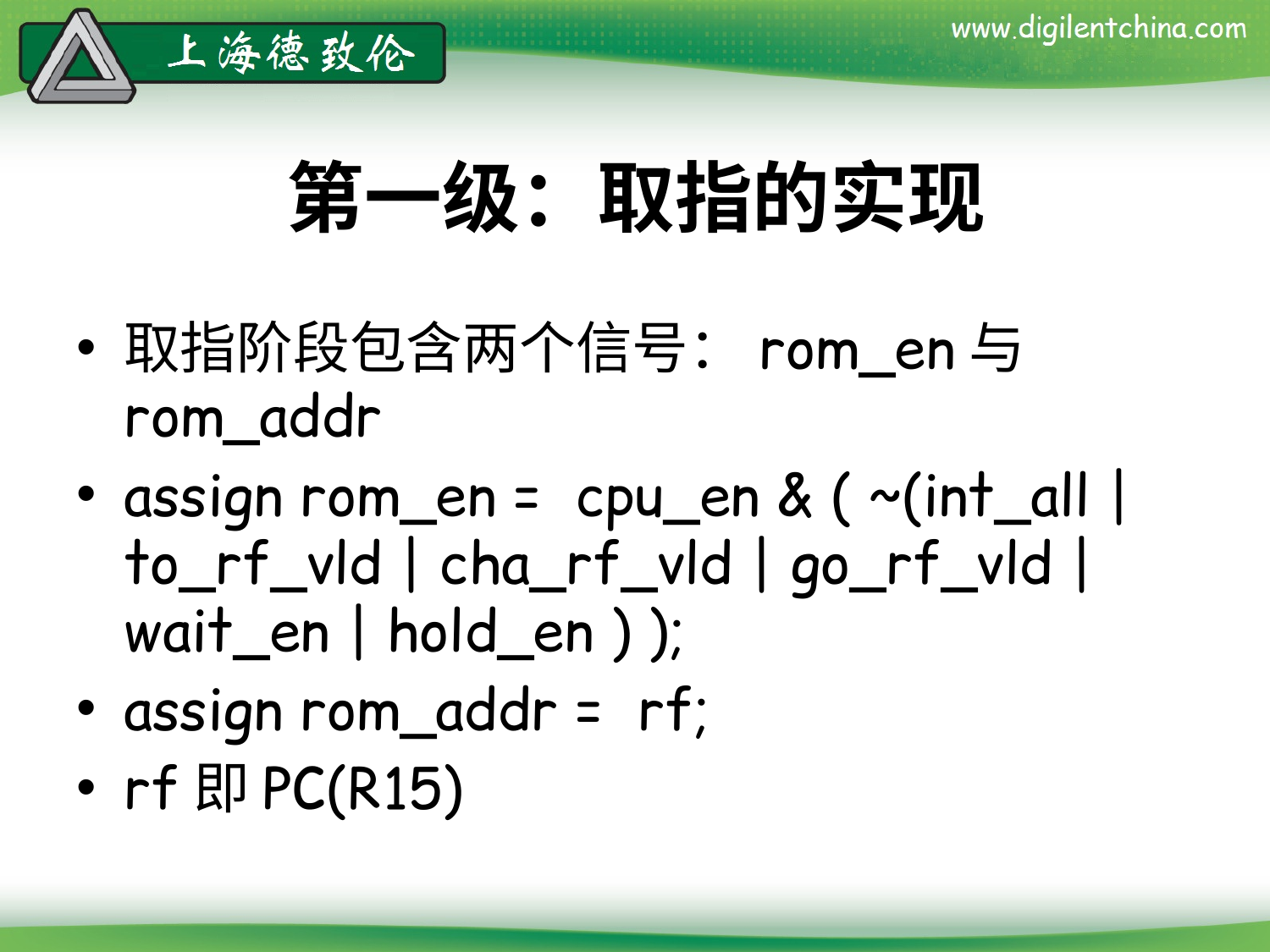

# 第一级：取指的实现
取指阶段包含两个信号：rom_en与rom_addr
assign rom_en =  cpu_en & ( ~(int_all | to_rf_vld | cha_rf_vld | go_rf_vld | wait_en | hold_en ) );
assign rom_addr =  rf;
rf即PC(R15)